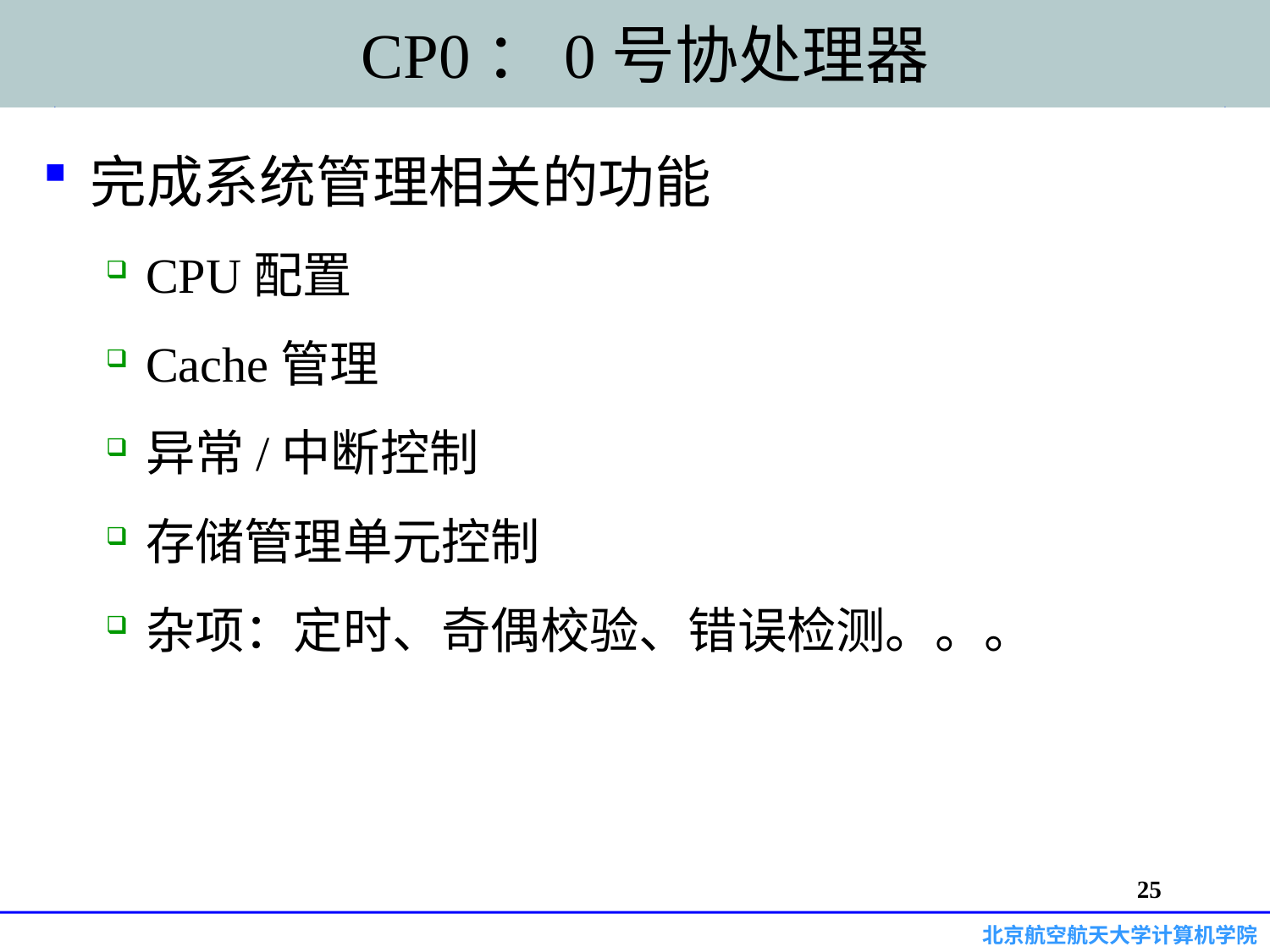

# CP0：0号协处理器
完成系统管理相关的功能
CPU配置
Cache管理
异常/中断控制
存储管理单元控制
杂项：定时、奇偶校验、错误检测。。。
25